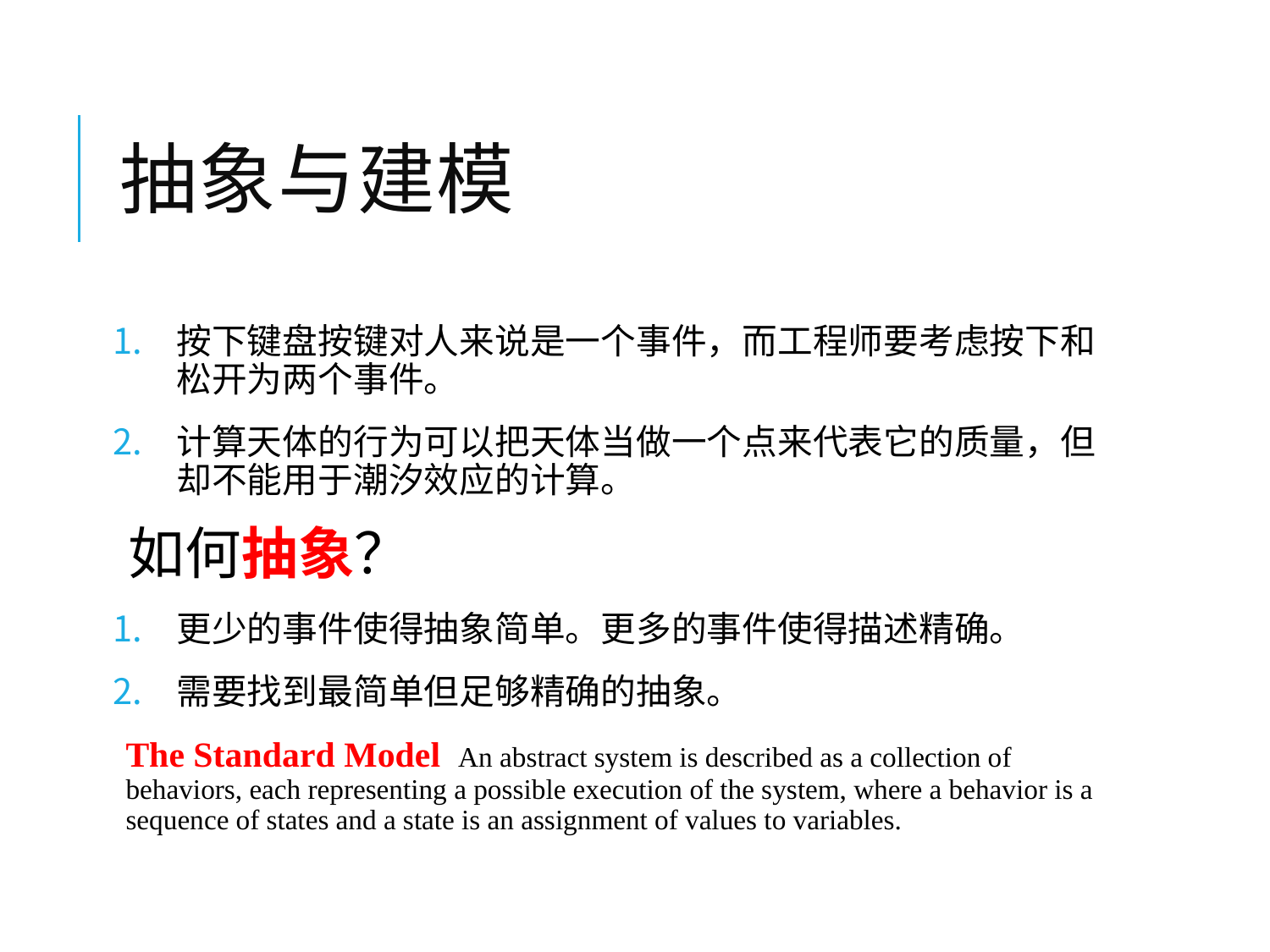

# 抽象与建模
按下键盘按键对人来说是一个事件，而工程师要考虑按下和松开为两个事件。
计算天体的行为可以把天体当做一个点来代表它的质量，但却不能用于潮汐效应的计算。
如何抽象？
更少的事件使得抽象简单。更多的事件使得描述精确。
需要找到最简单但足够精确的抽象。
The Standard Model  An abstract system is described as a collection of behaviors, each representing a possible execution of the system, where a behavior is a sequence of states and a state is an assignment of values to variables.